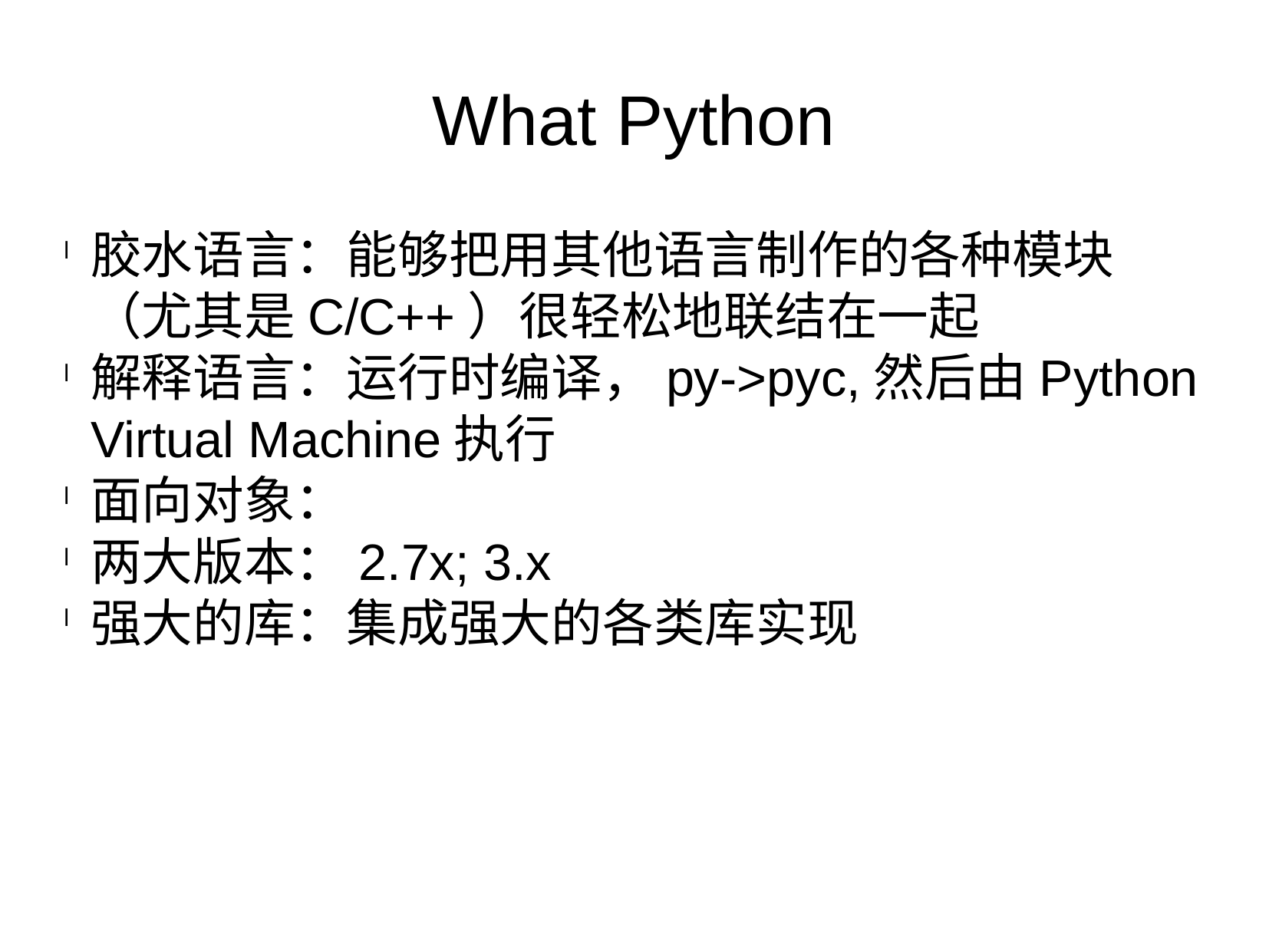

What Python
胶水语言：能够把用其他语言制作的各种模块（尤其是C/C++）很轻松地联结在一起
解释语言：运行时编译，py->pyc,然后由Python Virtual Machine执行
面向对象：
两大版本：2.7x; 3.x
强大的库：集成强大的各类库实现